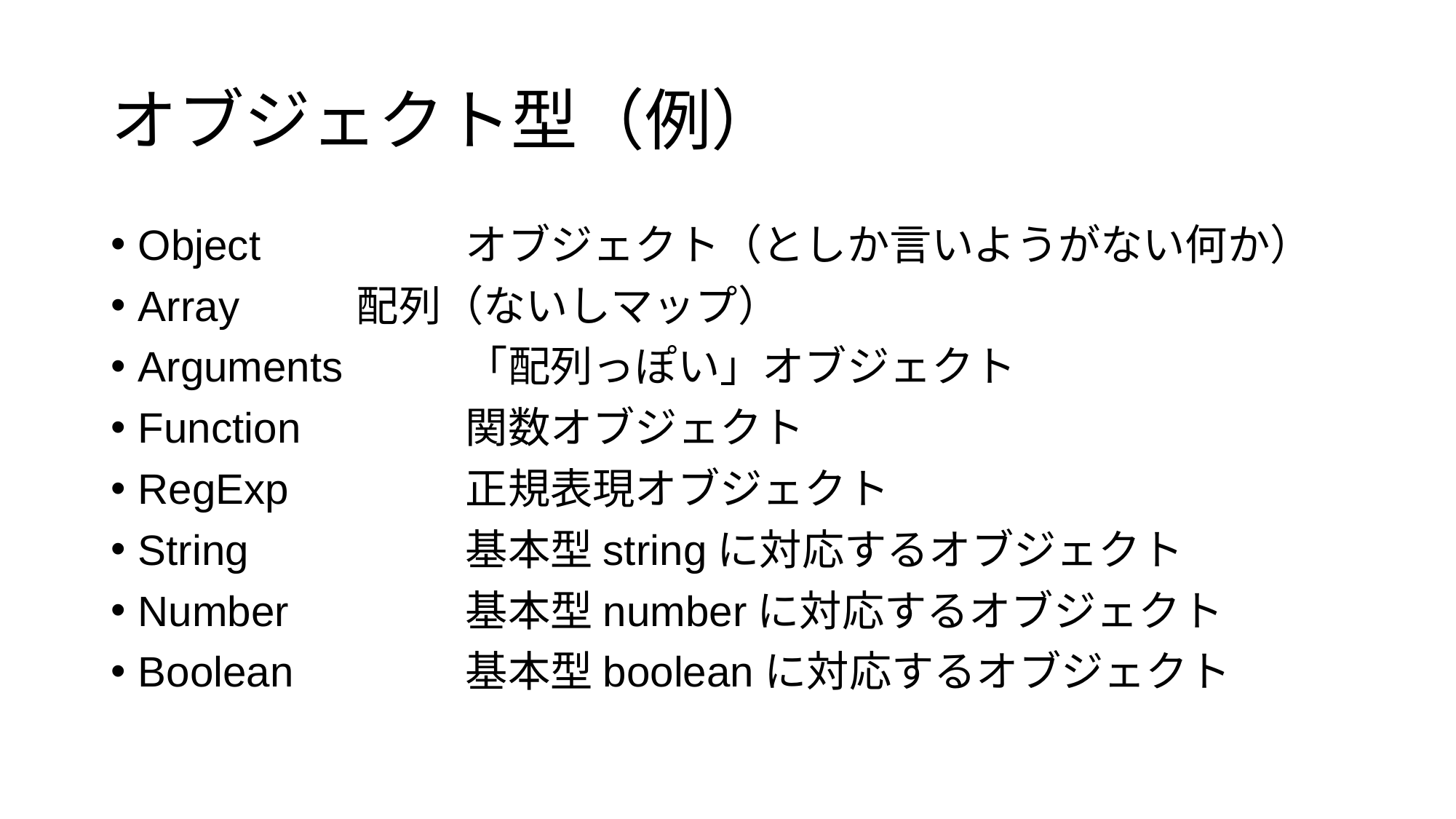

# オブジェクト型（例）
Object		オブジェクト（としか言いようがない何か）
Array		配列（ないしマップ）
Arguments		「配列っぽい」オブジェクト
Function		関数オブジェクト
RegExp		正規表現オブジェクト
String		基本型stringに対応するオブジェクト
Number		基本型numberに対応するオブジェクト
Boolean		基本型booleanに対応するオブジェクト